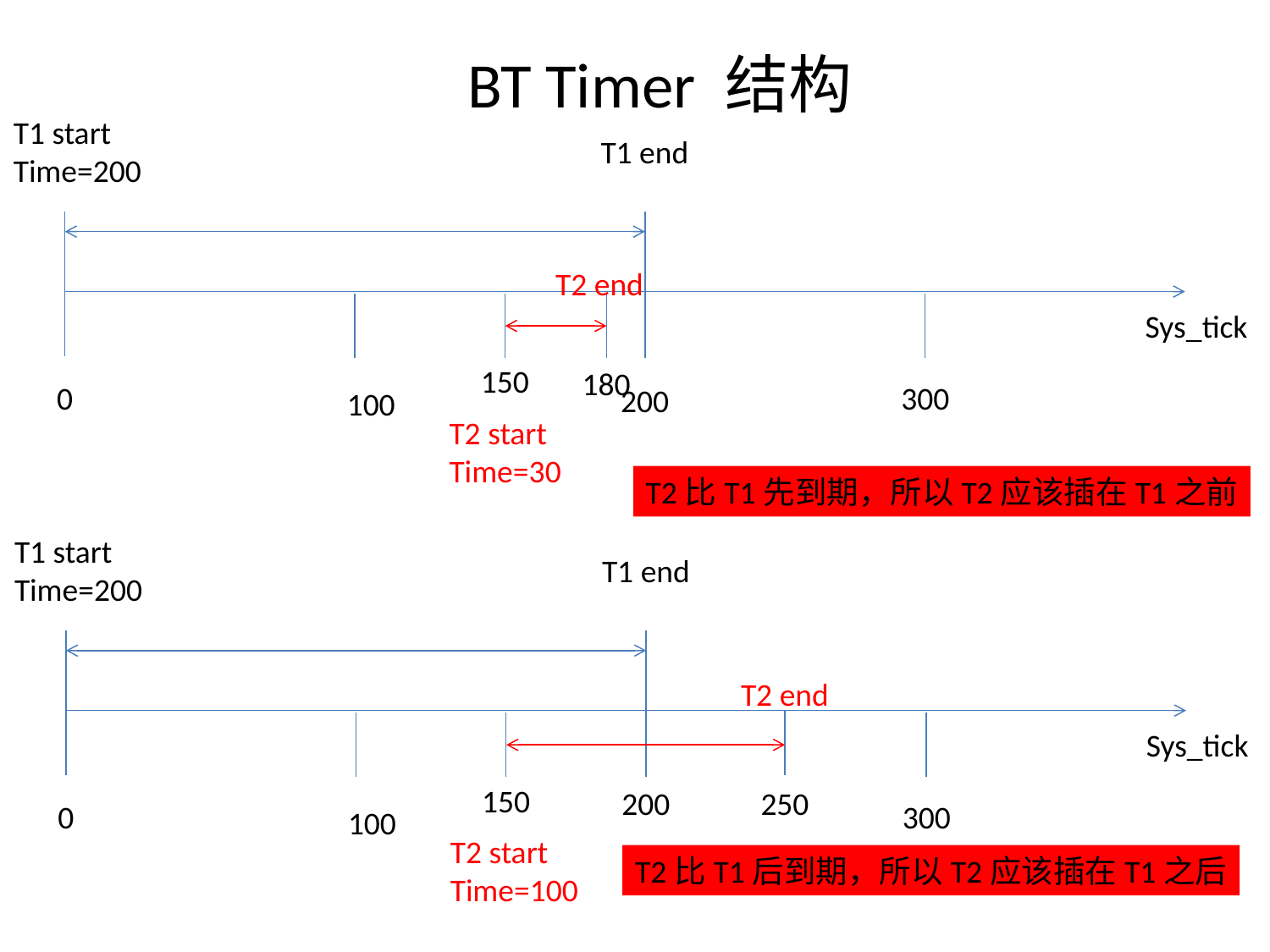

BT Timer 结构
T1 start
Time=200
T1 end
T2 end
Sys_tick
150
180
0
300
200
100
T2 start
Time=30
T2比T1先到期，所以T2应该插在T1之前
T1 start
Time=200
T1 end
T2 end
Sys_tick
150
250
200
0
300
100
T2 start
Time=100
T2比T1后到期，所以T2应该插在T1之后